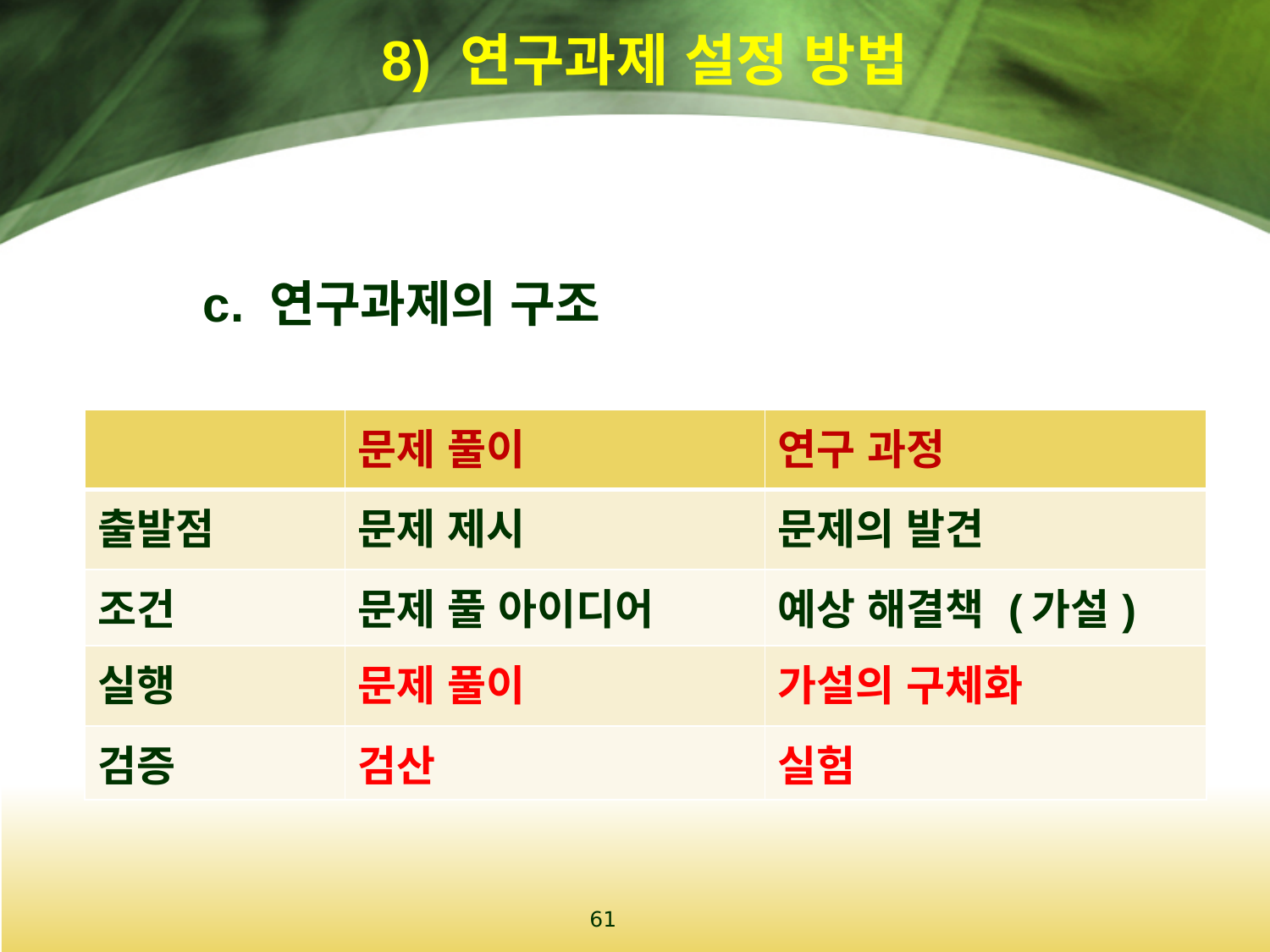

# 8) 연구과제 설정 방법
c. 연구과제의 구조
|  | 문제 풀이 | 연구 과정 |
| --- | --- | --- |
| 출발점 | 문제 제시 | 문제의 발견 |
| 조건 | 문제 풀 아이디어 | 예상 해결책 (가설) |
| 실행 | 문제 풀이 | 가설의 구체화 |
| 검증 | 검산 | 실험 |
61